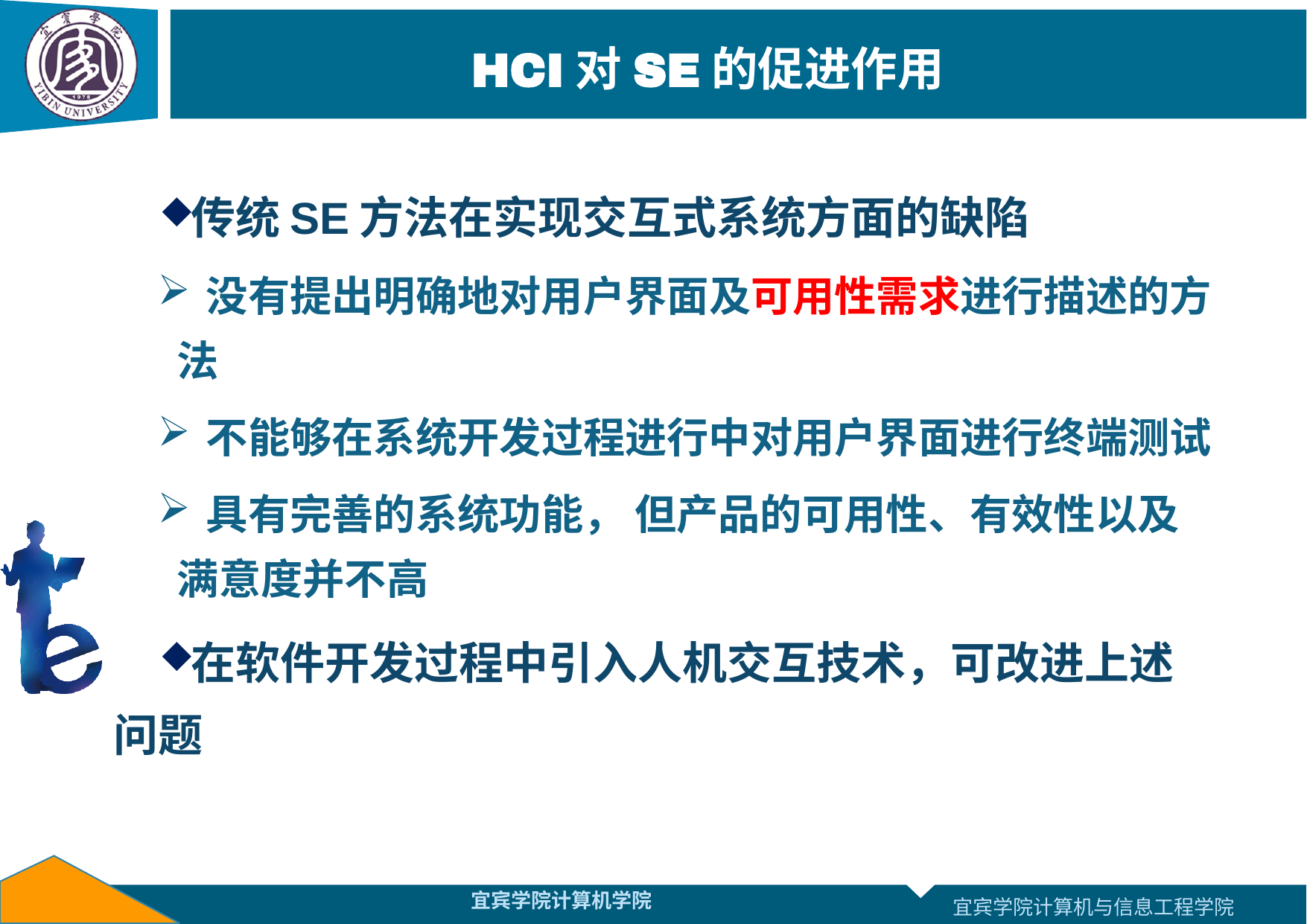

# HCI对SE的促进作用
传统SE方法在实现交互式系统方面的缺陷
 没有提出明确地对用户界面及可用性需求进行描述的方法
 不能够在系统开发过程进行中对用户界面进行终端测试
 具有完善的系统功能， 但产品的可用性、有效性以及满意度并不高
在软件开发过程中引入人机交互技术，可改进上述问题

37
宜宾学院计算机学院